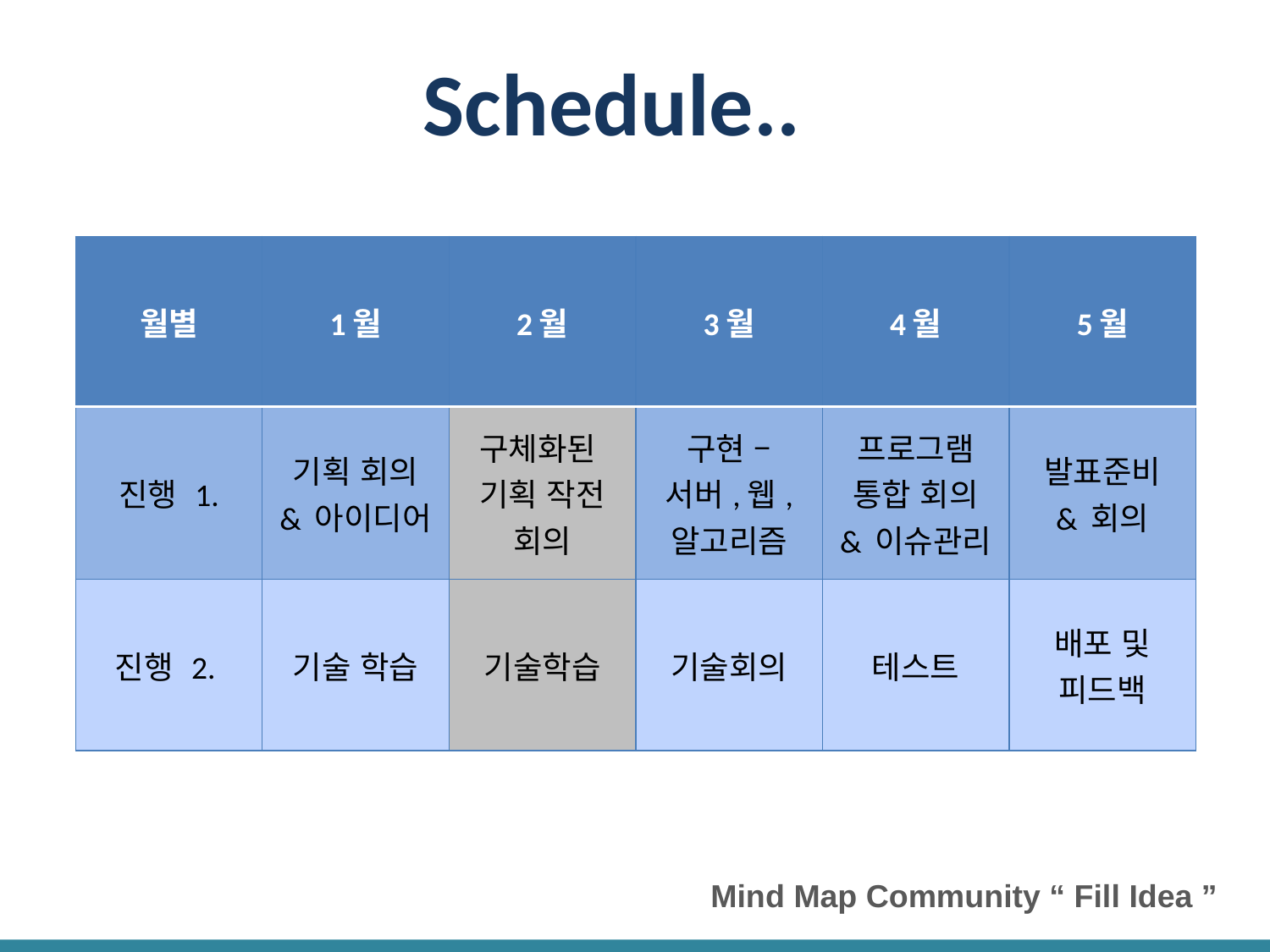

Schedule..
| 월별 | 1월 | 2월 | 3월 | 4월 | 5월 |
| --- | --- | --- | --- | --- | --- |
| 진행 1. | 기획 회의 & 아이디어 | 구체화된 기획 작전 회의 | 구현 – 서버,웹, 알고리즘 | 프로그램 통합 회의 & 이슈관리 | 발표준비 & 회의 |
| 진행 2. | 기술 학습 | 기술학습 | 기술회의 | 테스트 | 배포 및 피드백 |
Mind Map Community “ Fill Idea ”